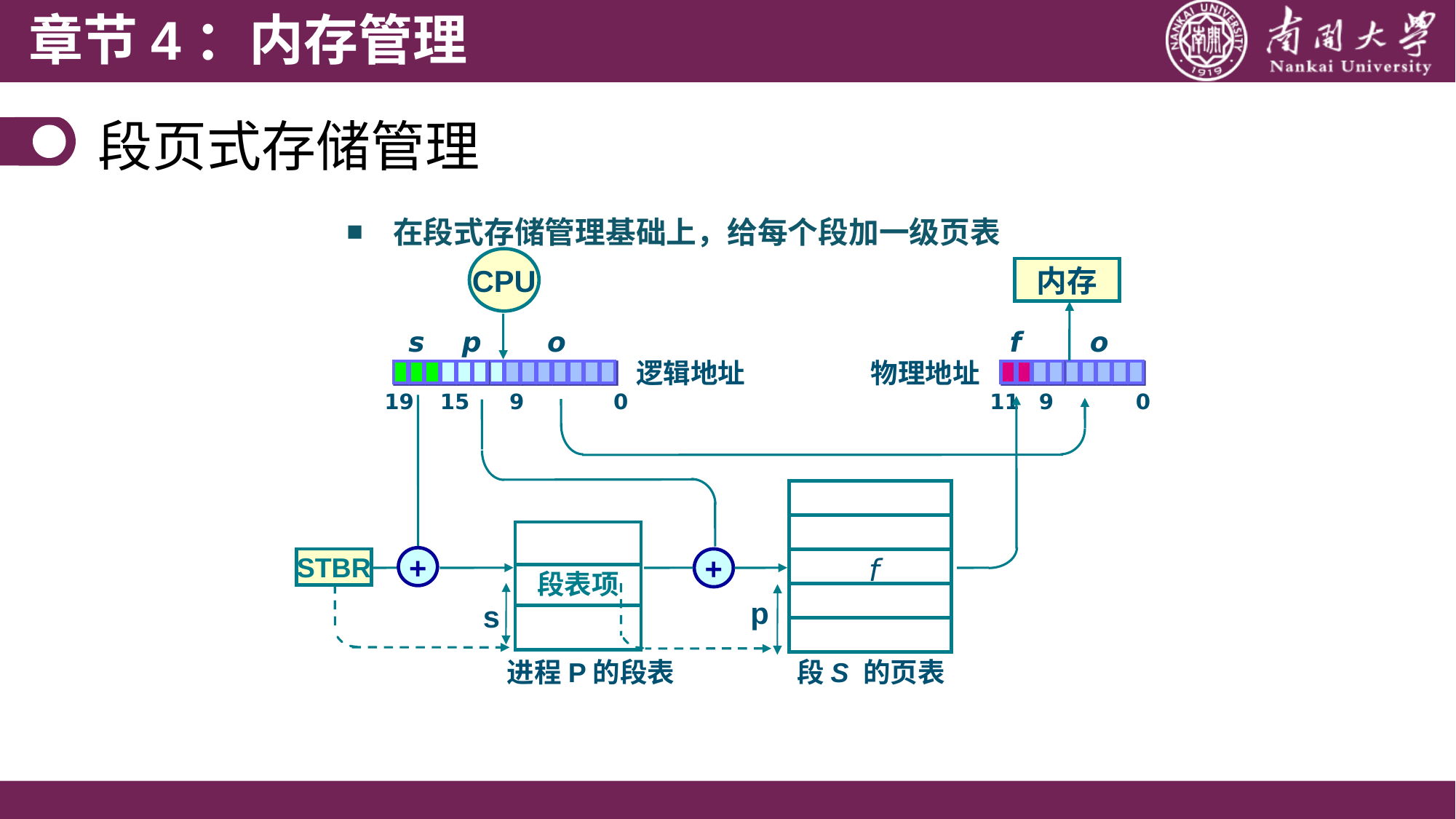

章节4：内存管理
段页式存储管理
在段式存储管理基础上，给每个段加一级页表
■
CPU
内存

s
p
o
f
o
逻辑地址
物理地址

19
15
9
0
11
9
0

f
+

p

段S 的页表

+
STBR
段表项

s

进程P的段表